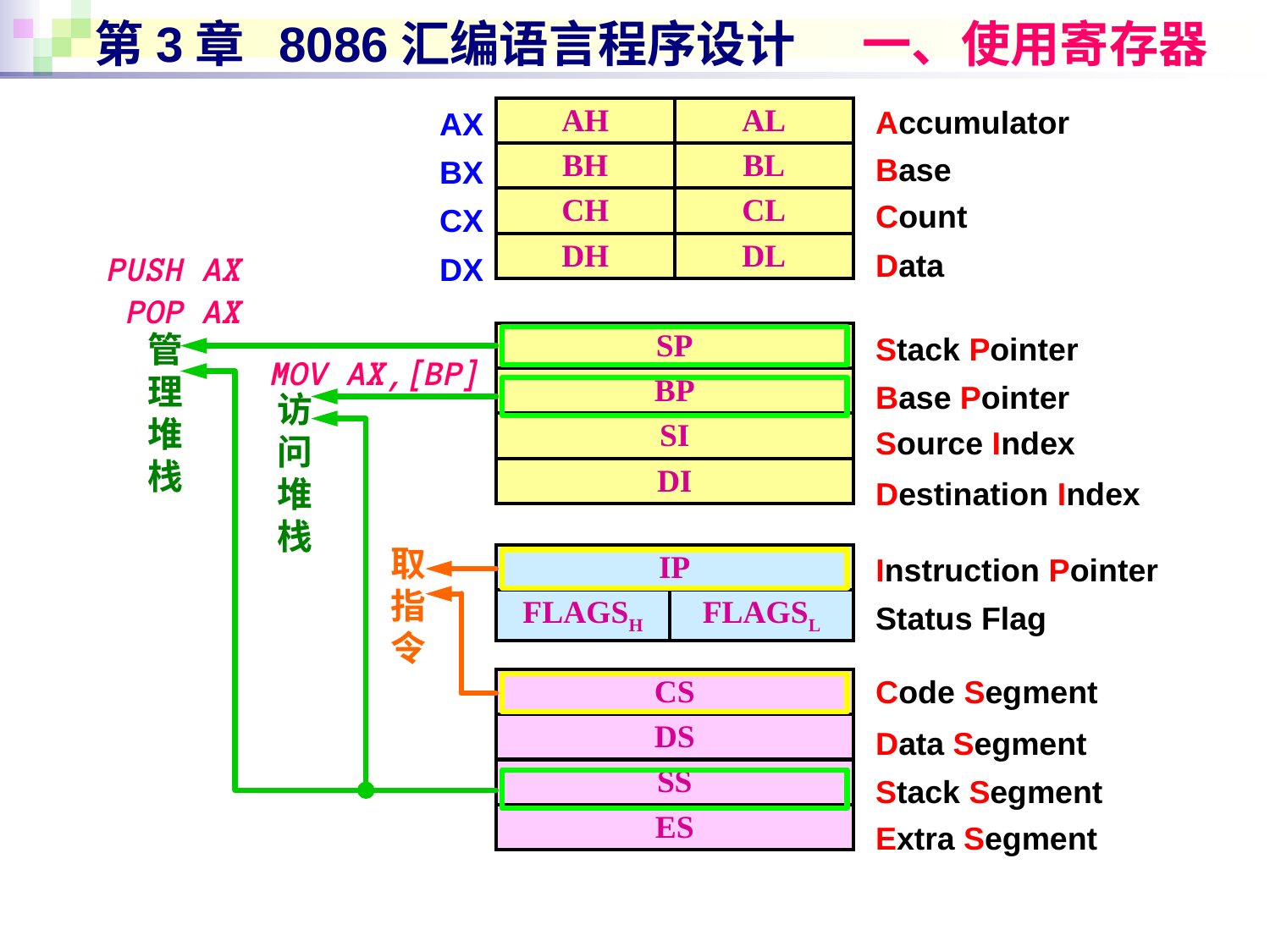

# 第3章  8086汇编语言程序设计      一、使用寄存器
Accumulator
AX
| AH | AL |
| --- | --- |
| BH | BL |
| CH | CL |
| DH | DL |
Base
BX
Count
CX
Data
PUSH AX
POP AX
DX
管理堆栈
| SP |
| --- |
| BP |
| SI |
| DI |
Stack Pointer

MOV AX,[BP]
Base Pointer

访问堆栈
Source Index
Destination Index
取指令
Instruction Pointer
| IP |  |
| --- | --- |
| FLAGSH | FLAGSL |

Status Flag
Code Segment
| CS |
| --- |
| DS |
| SS |
| ES |

Data Segment
Stack Segment

Extra Segment
9